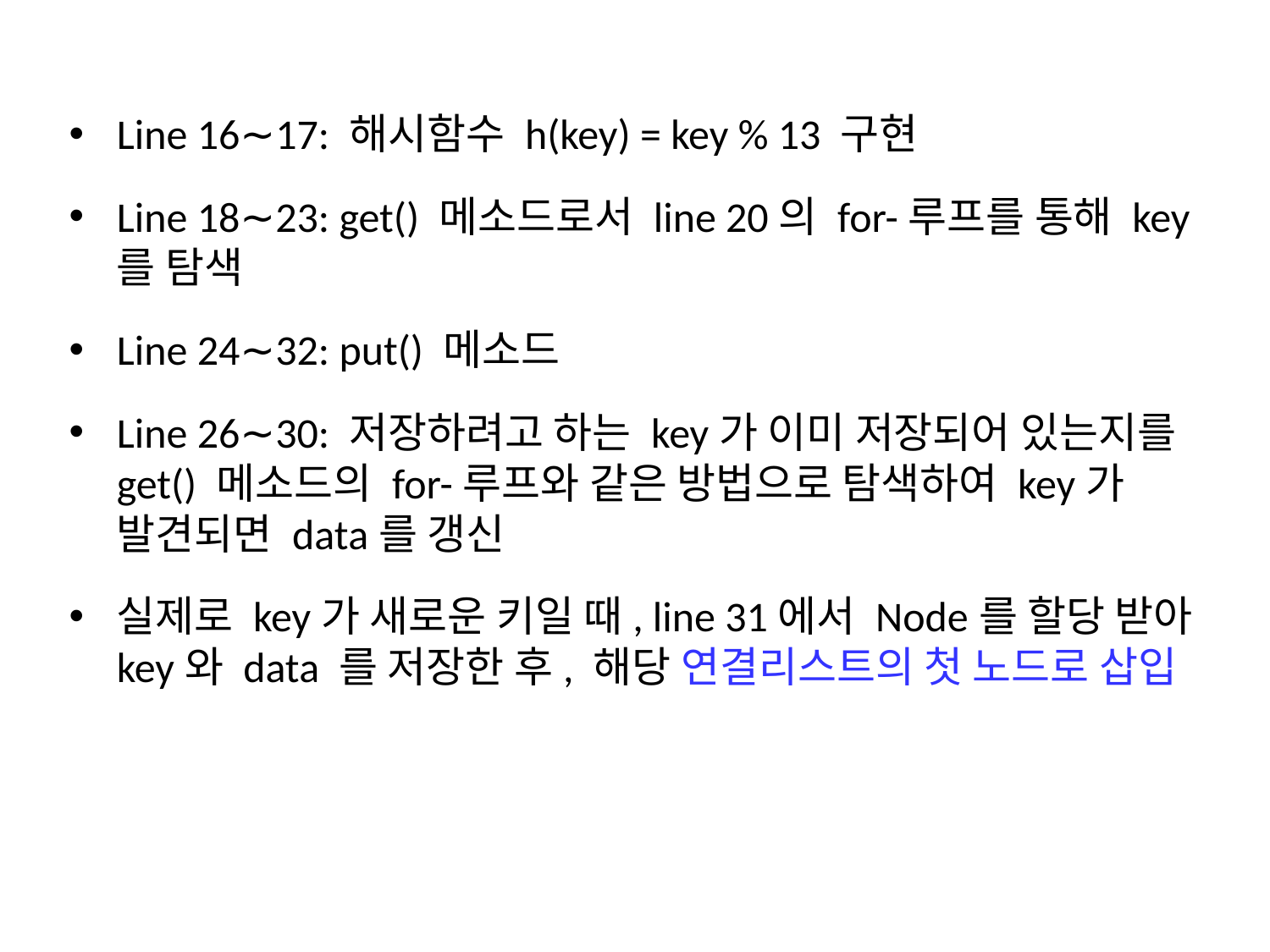

Line 16∼17: 해시함수 h(key) = key % 13 구현
Line 18∼23: get() 메소드로서 line 20의 for-루프를 통해 key를 탐색
Line 24∼32: put() 메소드
Line 26∼30: 저장하려고 하는 key가 이미 저장되어 있는지를 get() 메소드의 for-루프와 같은 방법으로 탐색하여 key가 발견되면 data를 갱신
실제로 key가 새로운 키일 때, line 31에서 Node를 할당 받아 key와 data 를 저장한 후, 해당 연결리스트의 첫 노드로 삽입